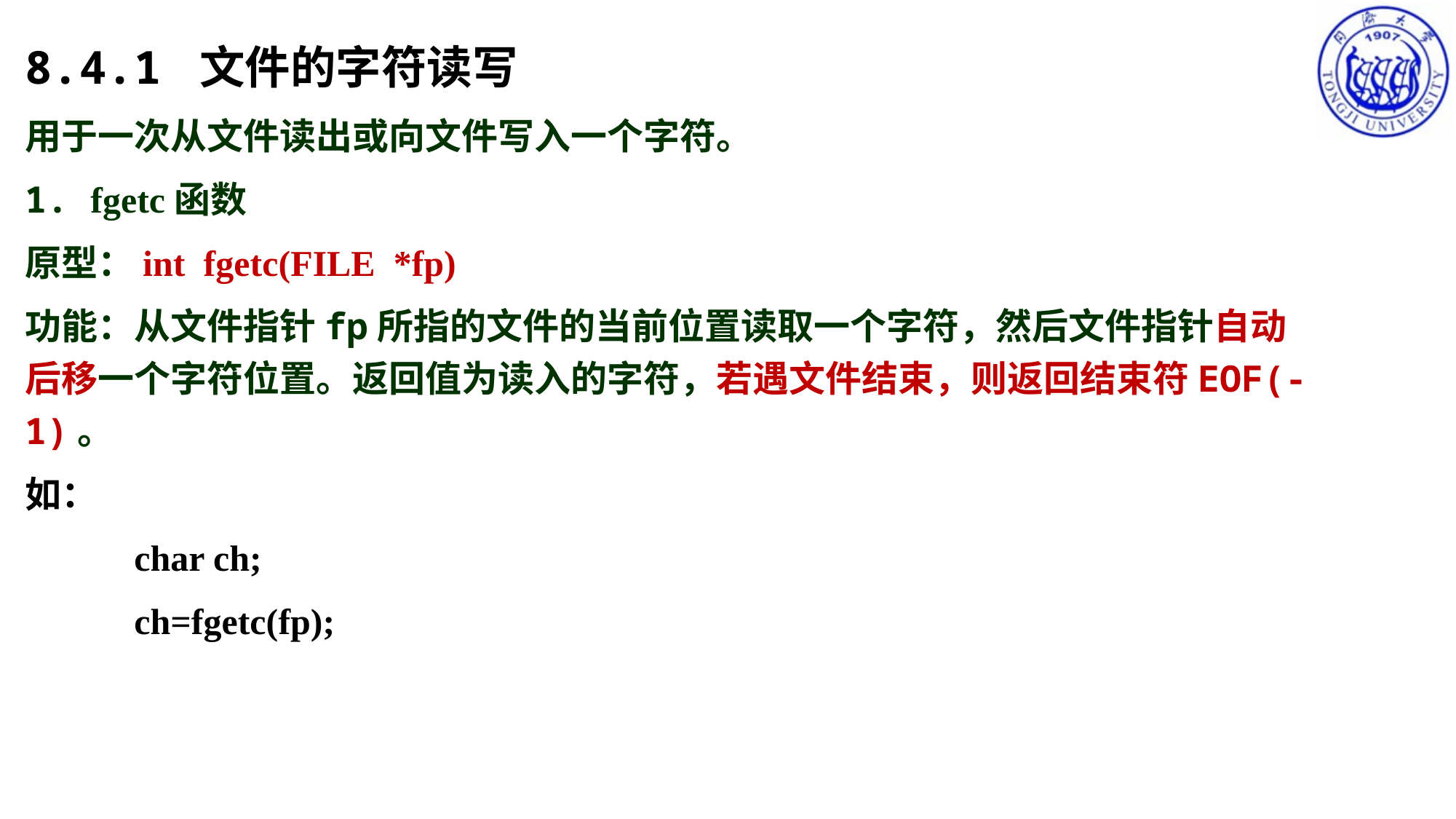

8.4.1 文件的字符读写
用于一次从文件读出或向文件写入一个字符。
1. fgetc函数
原型：int  fgetc(FILE  *fp)
功能：从文件指针fp所指的文件的当前位置读取一个字符，然后文件指针自动后移一个字符位置。返回值为读入的字符，若遇文件结束，则返回结束符EOF(-1)。
如：
	char ch;
	ch=fgetc(fp);